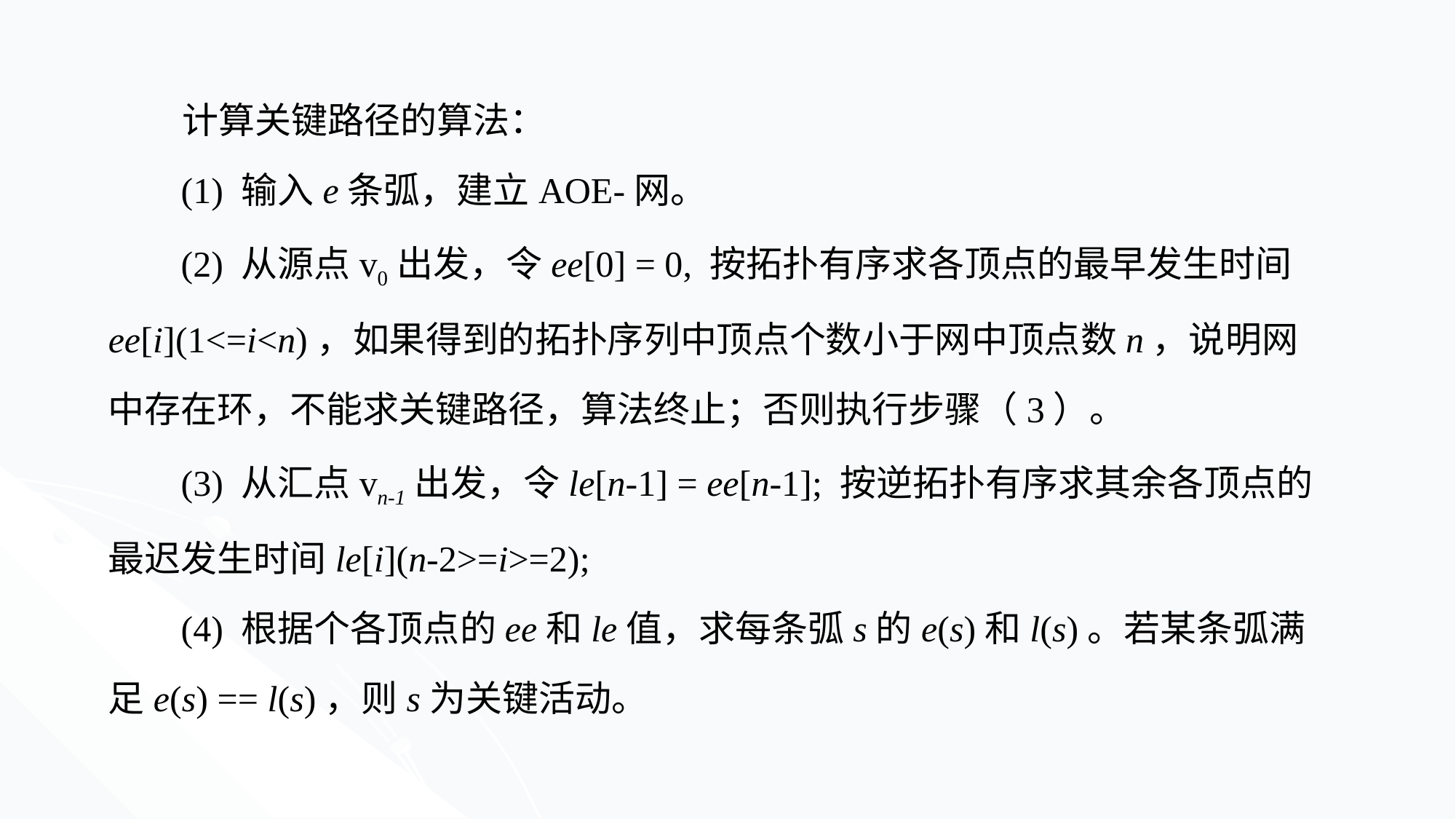

计算关键路径的算法：
        (1) 输入e条弧，建立AOE-网。
        (2) 从源点v0出发，令ee[0] = 0, 按拓扑有序求各顶点的最早发生时间ee[i](1<=i<n)，如果得到的拓扑序列中顶点个数小于网中顶点数n，说明网中存在环，不能求关键路径，算法终止；否则执行步骤（3）。
        (3) 从汇点vn-1出发，令le[n-1] = ee[n-1]; 按逆拓扑有序求其余各顶点的最迟发生时间le[i](n-2>=i>=2);
        (4) 根据个各顶点的ee和le值，求每条弧s的e(s)和l(s)。若某条弧满足e(s) == l(s)，则s为关键活动。